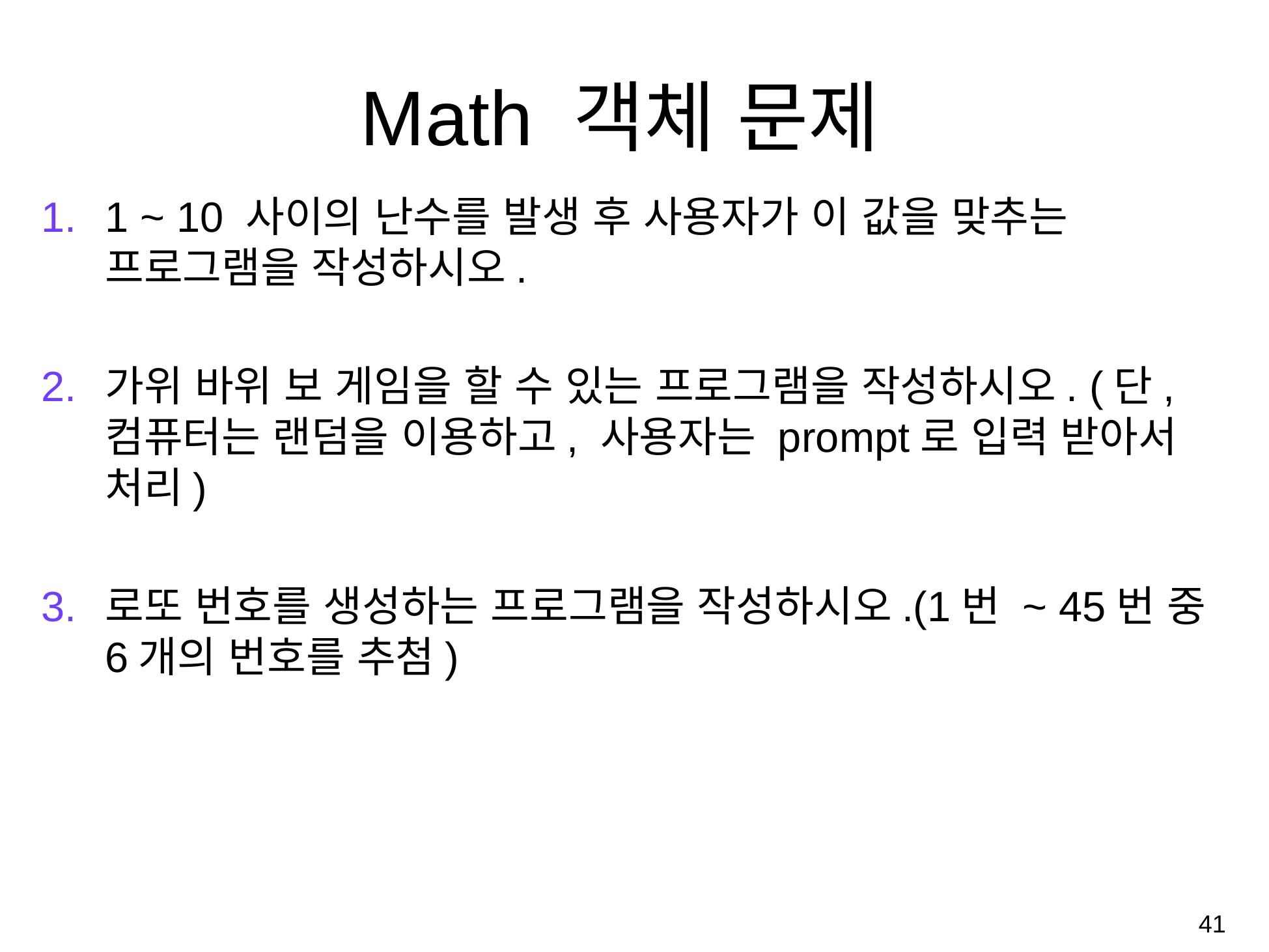

# Math 객체 문제
1 ~ 10 사이의 난수를 발생 후 사용자가 이 값을 맞추는 프로그램을 작성하시오.

가위 바위 보 게임을 할 수 있는 프로그램을 작성하시오. (단, 컴퓨터는 랜덤을 이용하고, 사용자는 prompt로 입력 받아서 처리)

로또 번호를 생성하는 프로그램을 작성하시오.(1번 ~ 45번 중 6개의 번호를 추첨)
41